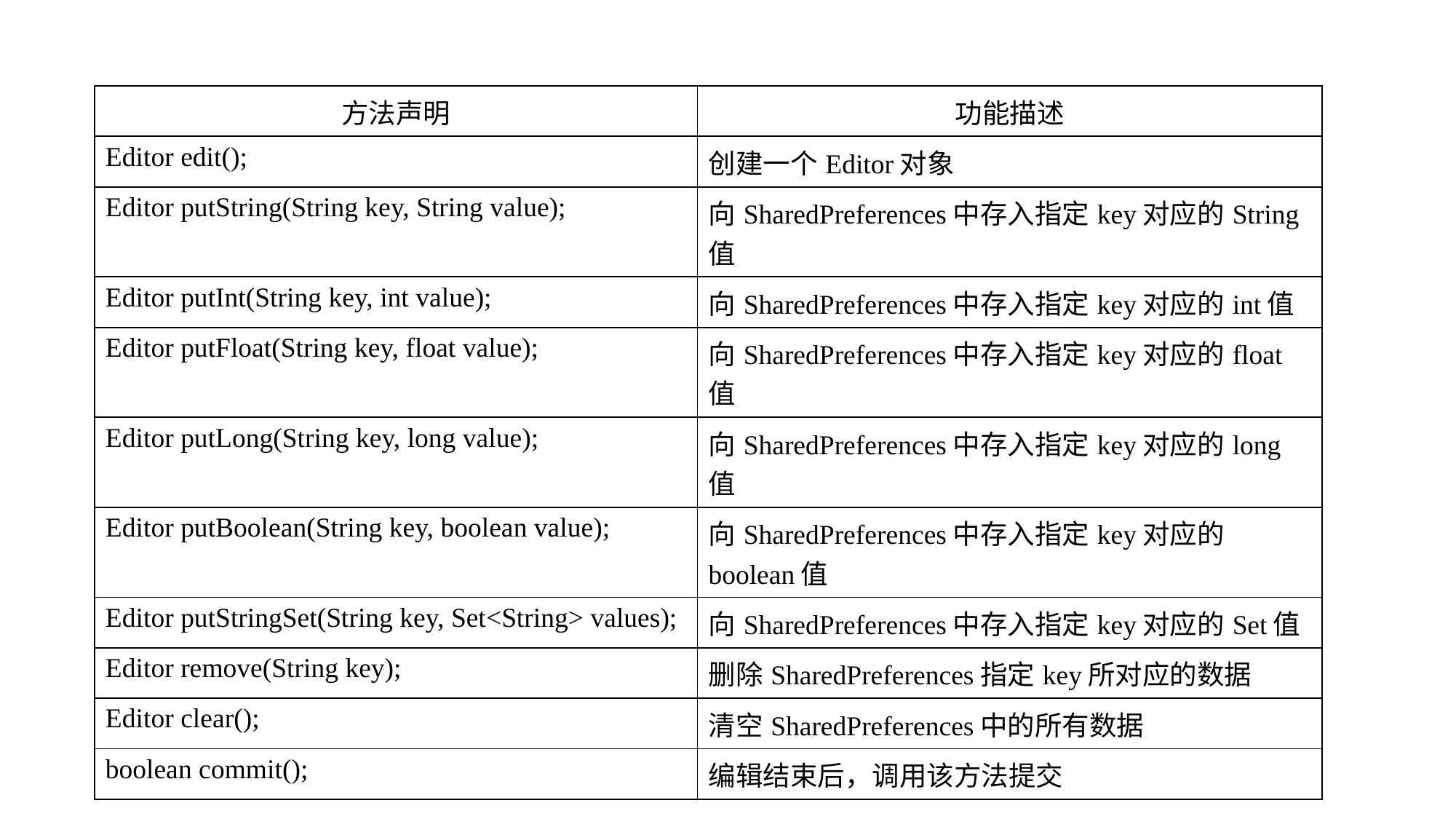

| 方法声明 | 功能描述 |
| --- | --- |
| Editor edit(); | 创建一个Editor对象 |
| Editor putString(String key, String value); | 向SharedPreferences中存入指定key对应的String值 |
| Editor putInt(String key, int value); | 向SharedPreferences中存入指定key对应的int值 |
| Editor putFloat(String key, float value); | 向SharedPreferences中存入指定key对应的float值 |
| Editor putLong(String key, long value); | 向SharedPreferences中存入指定key对应的long值 |
| Editor putBoolean(String key, boolean value); | 向SharedPreferences中存入指定key对应的boolean值 |
| Editor putStringSet(String key, Set<String> values); | 向SharedPreferences中存入指定key对应的Set值 |
| Editor remove(String key); | 删除SharedPreferences指定key所对应的数据 |
| Editor clear(); | 清空SharedPreferences中的所有数据 |
| boolean commit(); | 编辑结束后，调用该方法提交 |